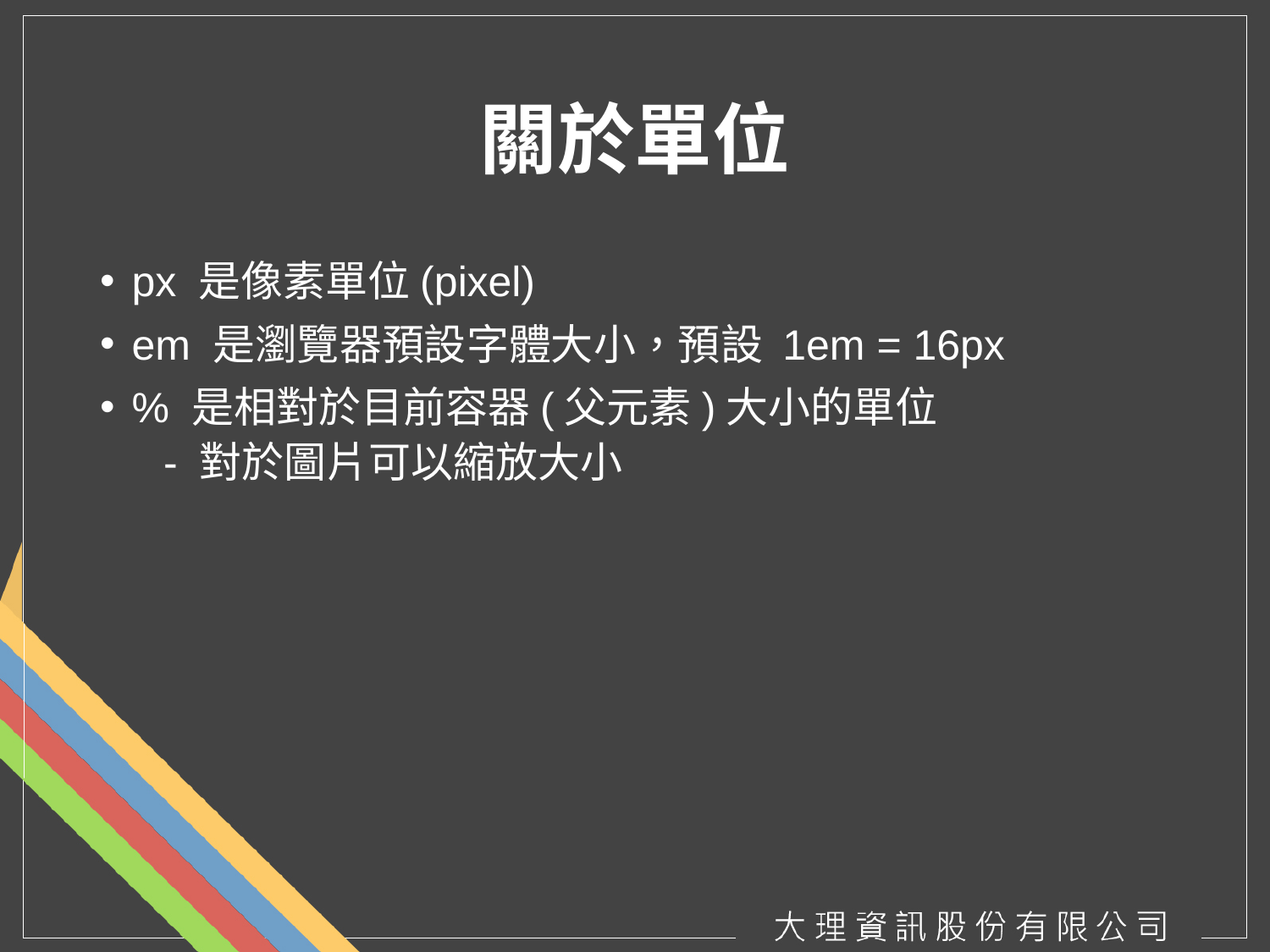

# 關於單位
px 是像素單位(pixel)
em 是瀏覽器預設字體大小，預設 1em = 16px
% 是相對於目前容器(父元素)大小的單位
- 對於圖片可以縮放大小